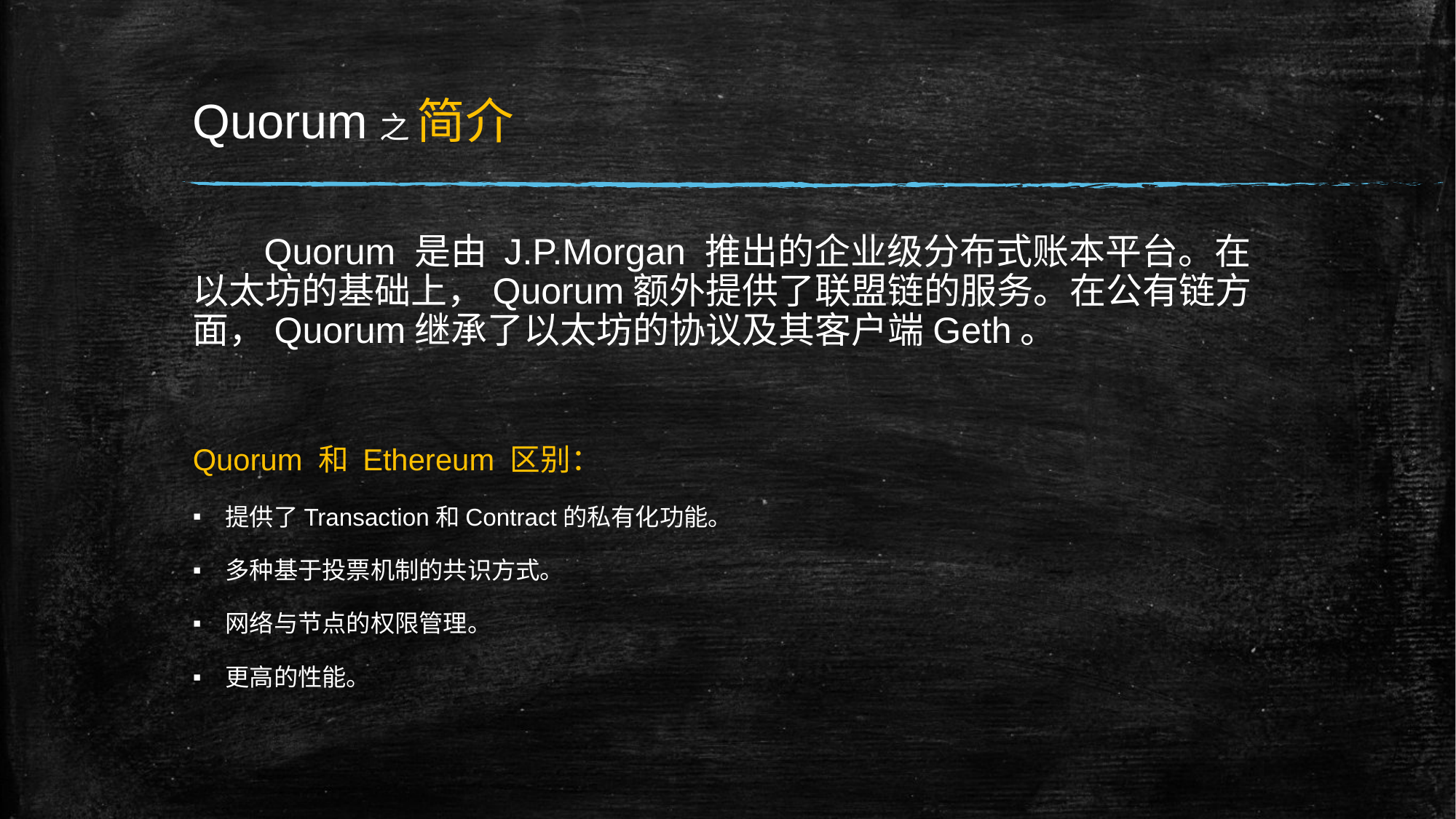

# Quorum之 简介
       Quorum 是由 J.P.Morgan 推出的企业级分布式账本平台。在以太坊的基础上，Quorum额外提供了联盟链的服务。在公有链方面，Quorum继承了以太坊的协议及其客户端Geth。

Quorum 和 Ethereum 区别：
提供了Transaction和Contract的私有化功能。
多种基于投票机制的共识方式。
网络与节点的权限管理。
更高的性能。